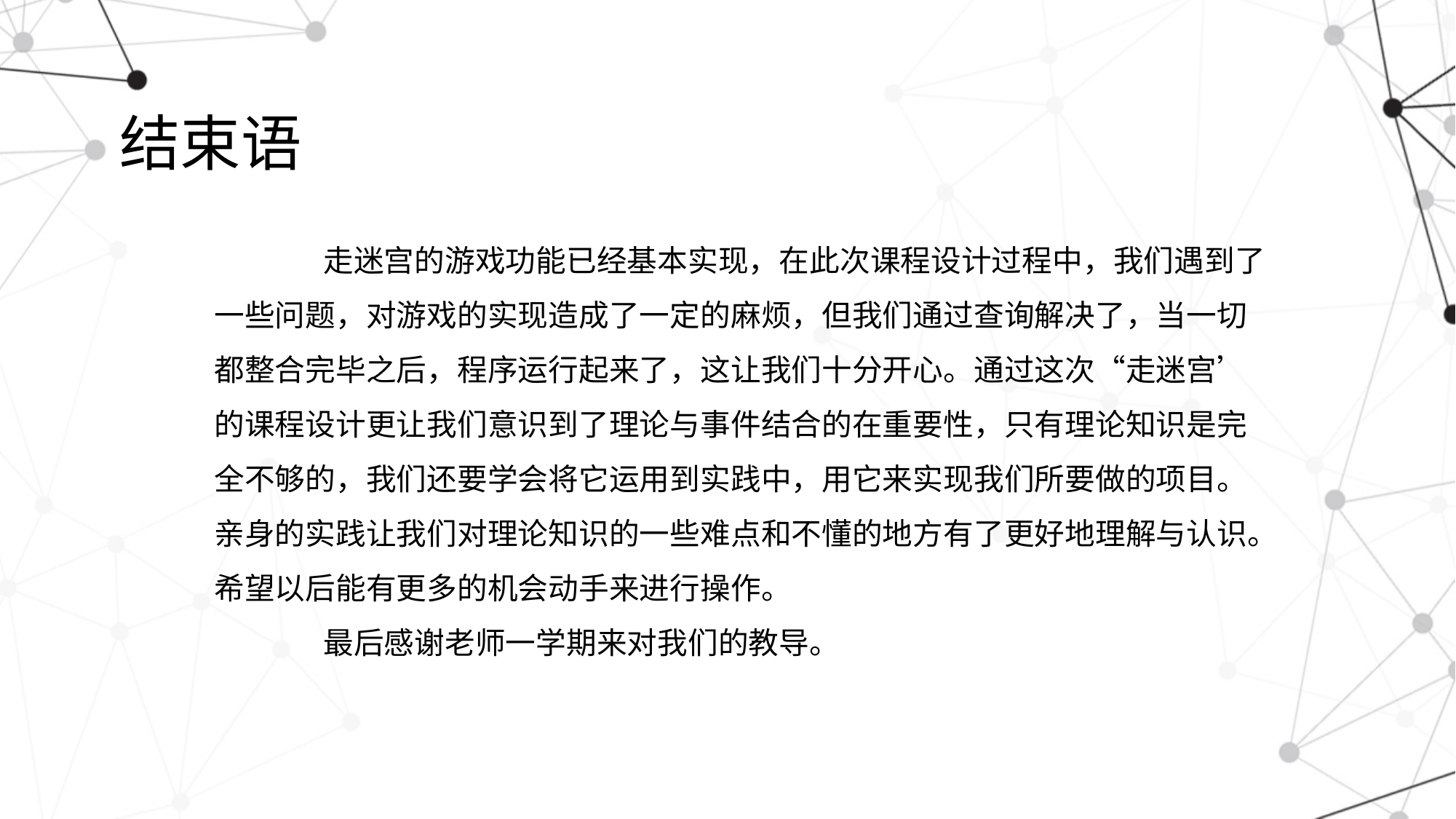

结束语
	走迷宫的游戏功能已经基本实现，在此次课程设计过程中，我们遇到了一些问题，对游戏的实现造成了一定的麻烦，但我们通过查询解决了，当一切都整合完毕之后，程序运行起来了，这让我们十分开心。通过这次“走迷宫’的课程设计更让我们意识到了理论与事件结合的在重要性，只有理论知识是完全不够的，我们还要学会将它运用到实践中，用它来实现我们所要做的项目。亲身的实践让我们对理论知识的一些难点和不懂的地方有了更好地理解与认识。希望以后能有更多的机会动手来进行操作。
	最后感谢老师一学期来对我们的教导。